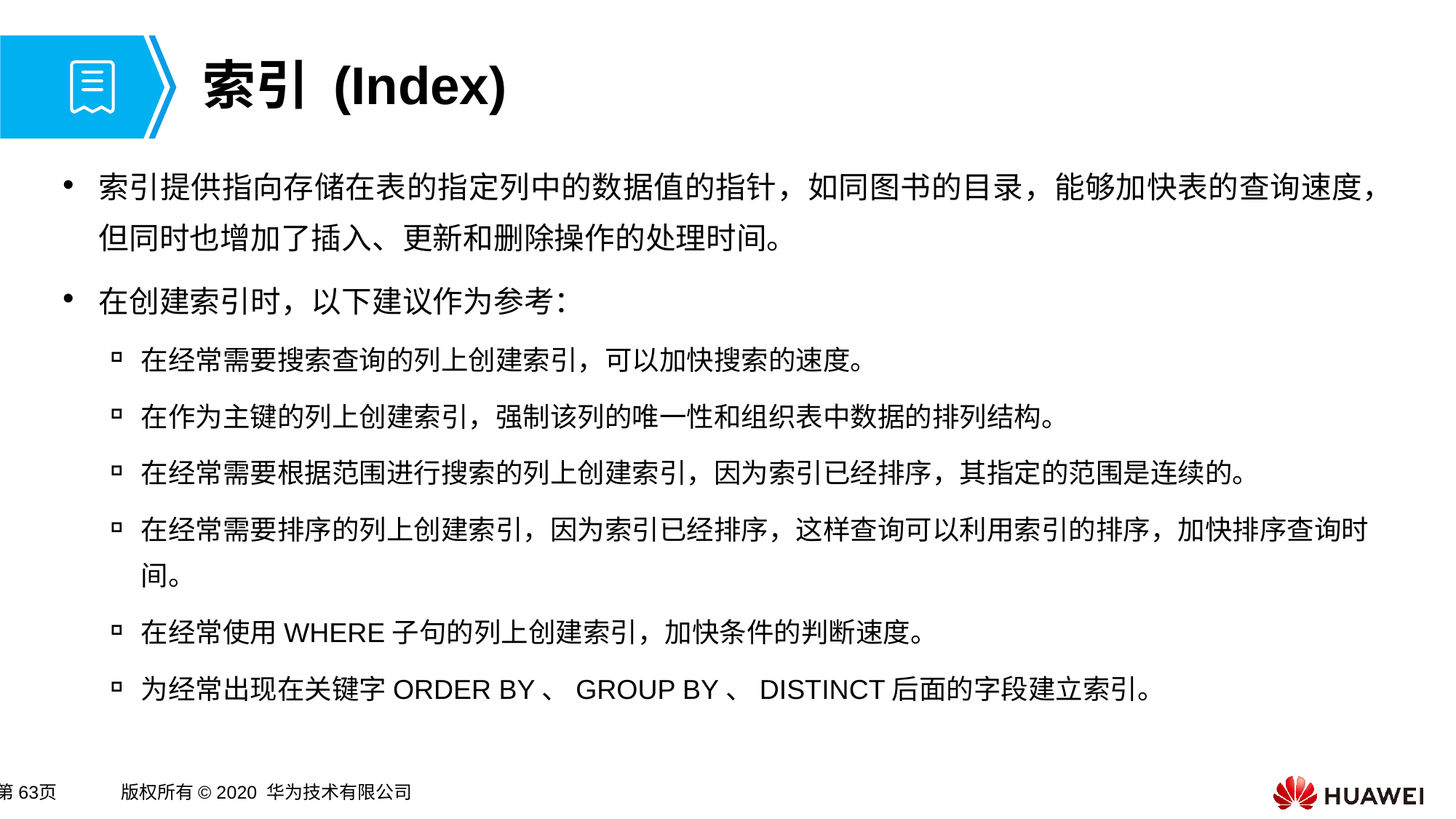

# 索引 (Index)
索引提供指向存储在表的指定列中的数据值的指针，如同图书的目录，能够加快表的查询速度，但同时也增加了插入、更新和删除操作的处理时间。
在创建索引时，以下建议作为参考：
在经常需要搜索查询的列上创建索引，可以加快搜索的速度。
在作为主键的列上创建索引，强制该列的唯一性和组织表中数据的排列结构。
在经常需要根据范围进行搜索的列上创建索引，因为索引已经排序，其指定的范围是连续的。
在经常需要排序的列上创建索引，因为索引已经排序，这样查询可以利用索引的排序，加快排序查询时间。
在经常使用WHERE子句的列上创建索引，加快条件的判断速度。
为经常出现在关键字ORDER BY、GROUP BY、DISTINCT后面的字段建立索引。